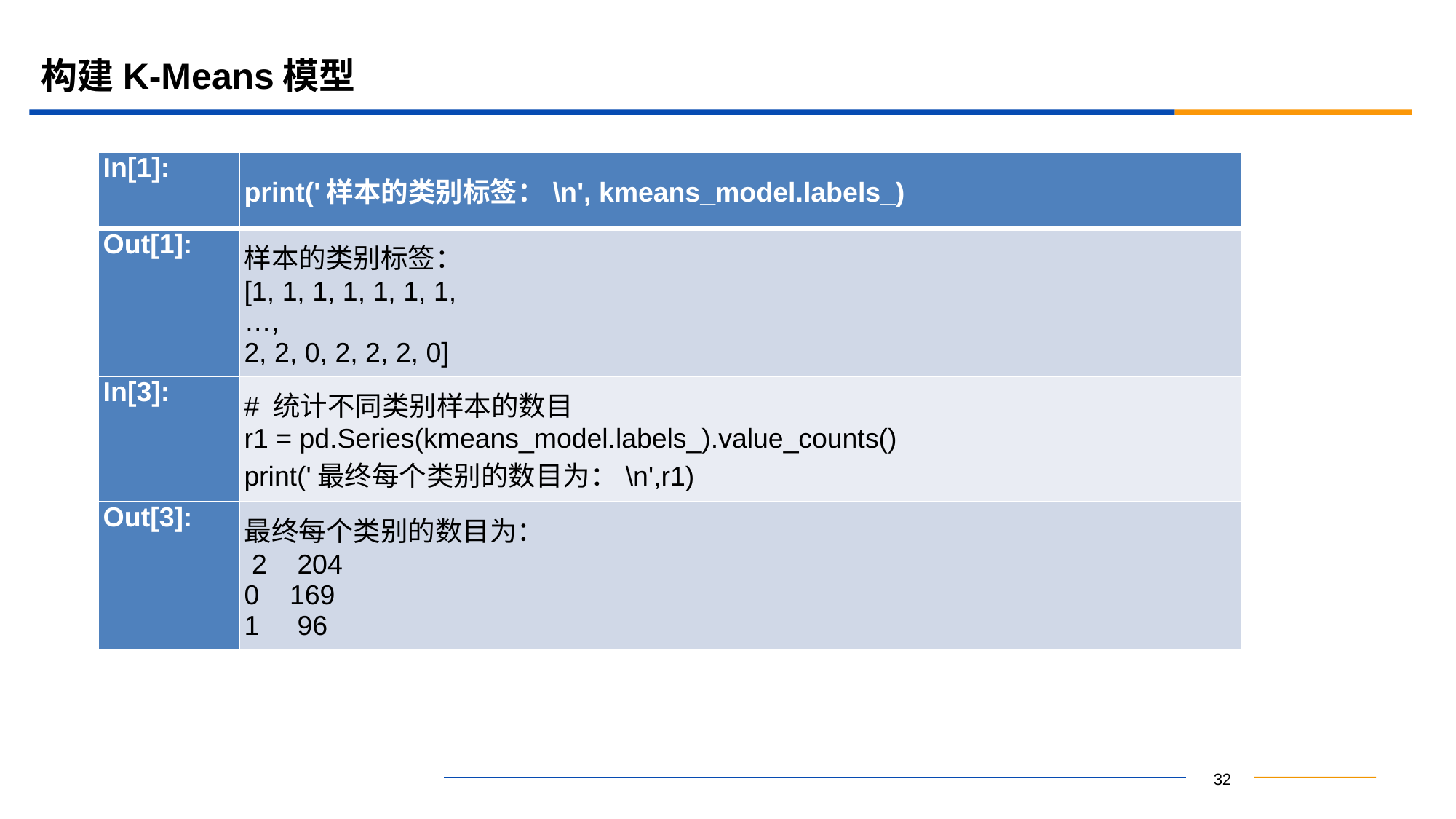

# 构建K-Means模型
| In[1]: | print('样本的类别标签：\n', kmeans\_model.labels\_) |
| --- | --- |
| Out[1]: | 样本的类别标签： [1, 1, 1, 1, 1, 1, 1, …, 2, 2, 0, 2, 2, 2, 0] |
| In[3]: | # 统计不同类别样本的数目 r1 = pd.Series(kmeans\_model.labels\_).value\_counts() print('最终每个类别的数目为：\n',r1) |
| Out[3]: | 最终每个类别的数目为： 2 204 0 169 1 96 |